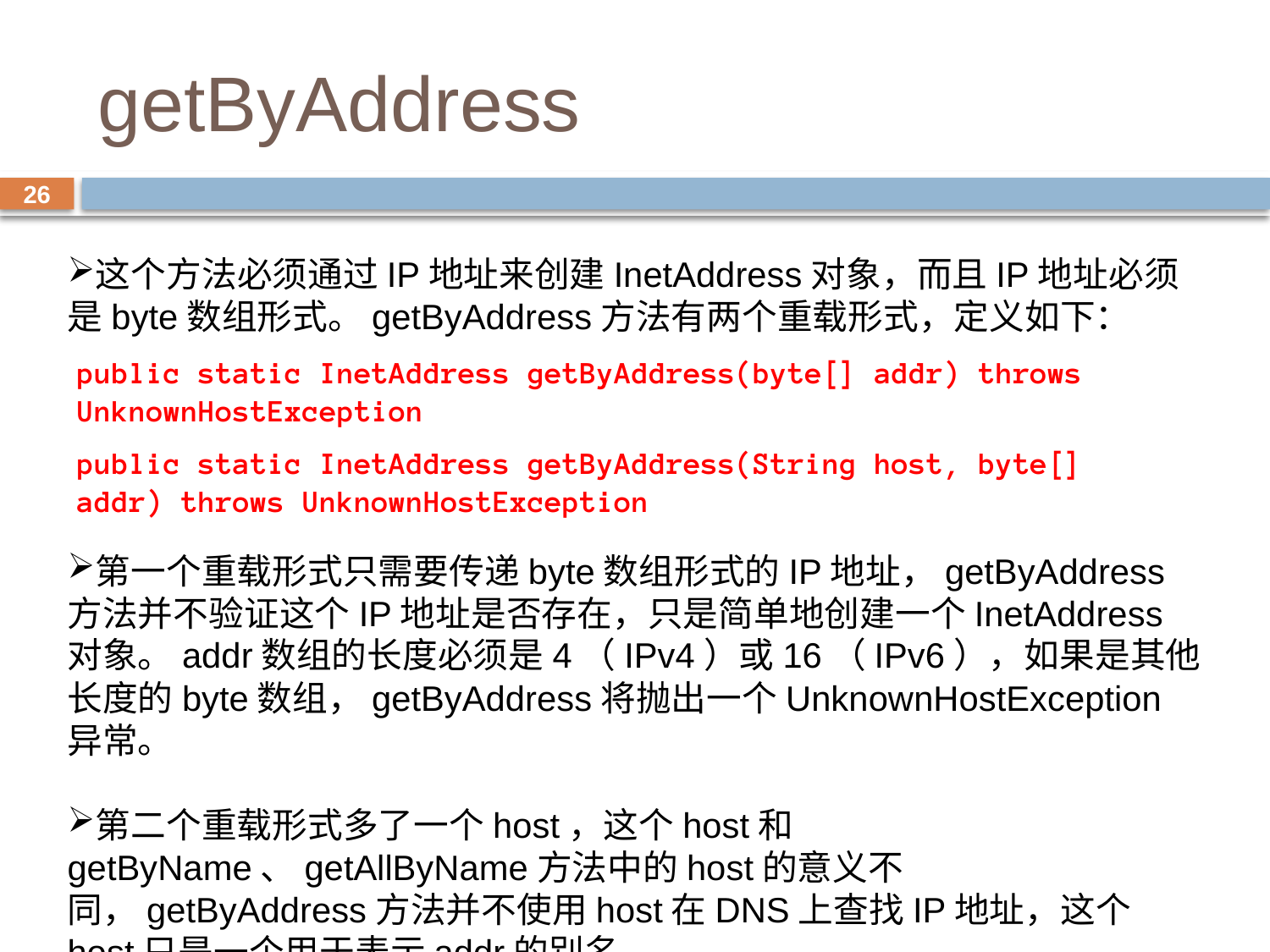

# getByAddress
26
这个方法必须通过IP地址来创建InetAddress对象，而且IP地址必须是byte数组形式。getByAddress方法有两个重载形式，定义如下：

第一个重载形式只需要传递byte数组形式的IP地址，getByAddress方法并不验证这个IP地址是否存在，只是简单地创建一个InetAddress对象。addr数组的长度必须是4（IPv4）或16（IPv6），如果是其他长度的byte数组，getByAddress将抛出一个UnknownHostException异常。

第二个重载形式多了一个host，这个host和getByName、getAllByName方法中的host的意义不同，getByAddress方法并不使用host在DNS上查找IP地址，这个host只是一个用于表示addr的别名。
public static InetAddress getByAddress(byte[] addr) throws UnknownHostException
public static InetAddress getByAddress(String host, byte[] addr) throws UnknownHostException